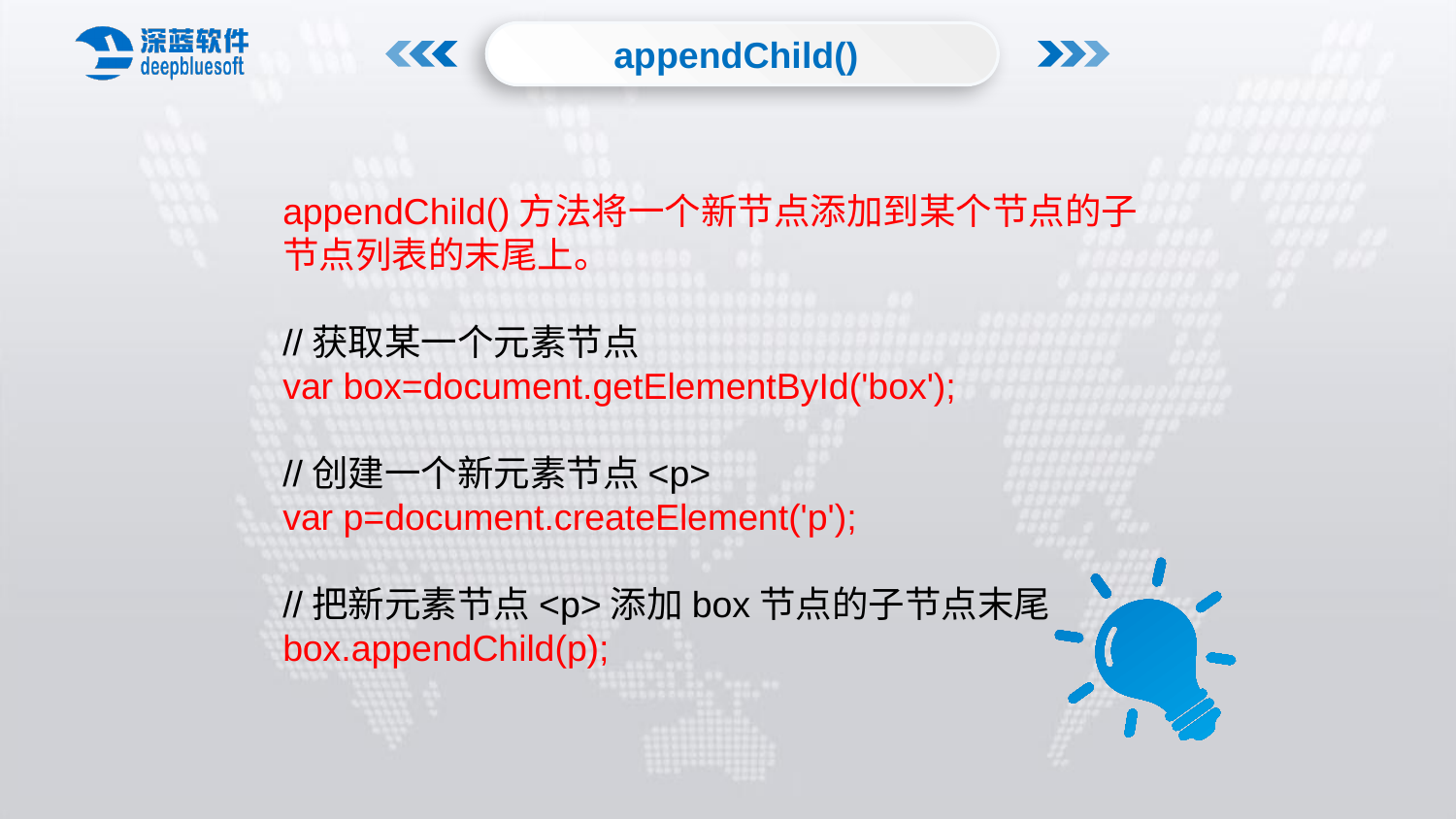

appendChild()

appendChild()方法将一个新节点添加到某个节点的子节点列表的末尾上。

//获取某一个元素节点
var box=document.getElementById('box');

//创建一个新元素节点<p>
var p=document.createElement('p');

//把新元素节点<p>添加box节点的子节点末尾
box.appendChild(p);